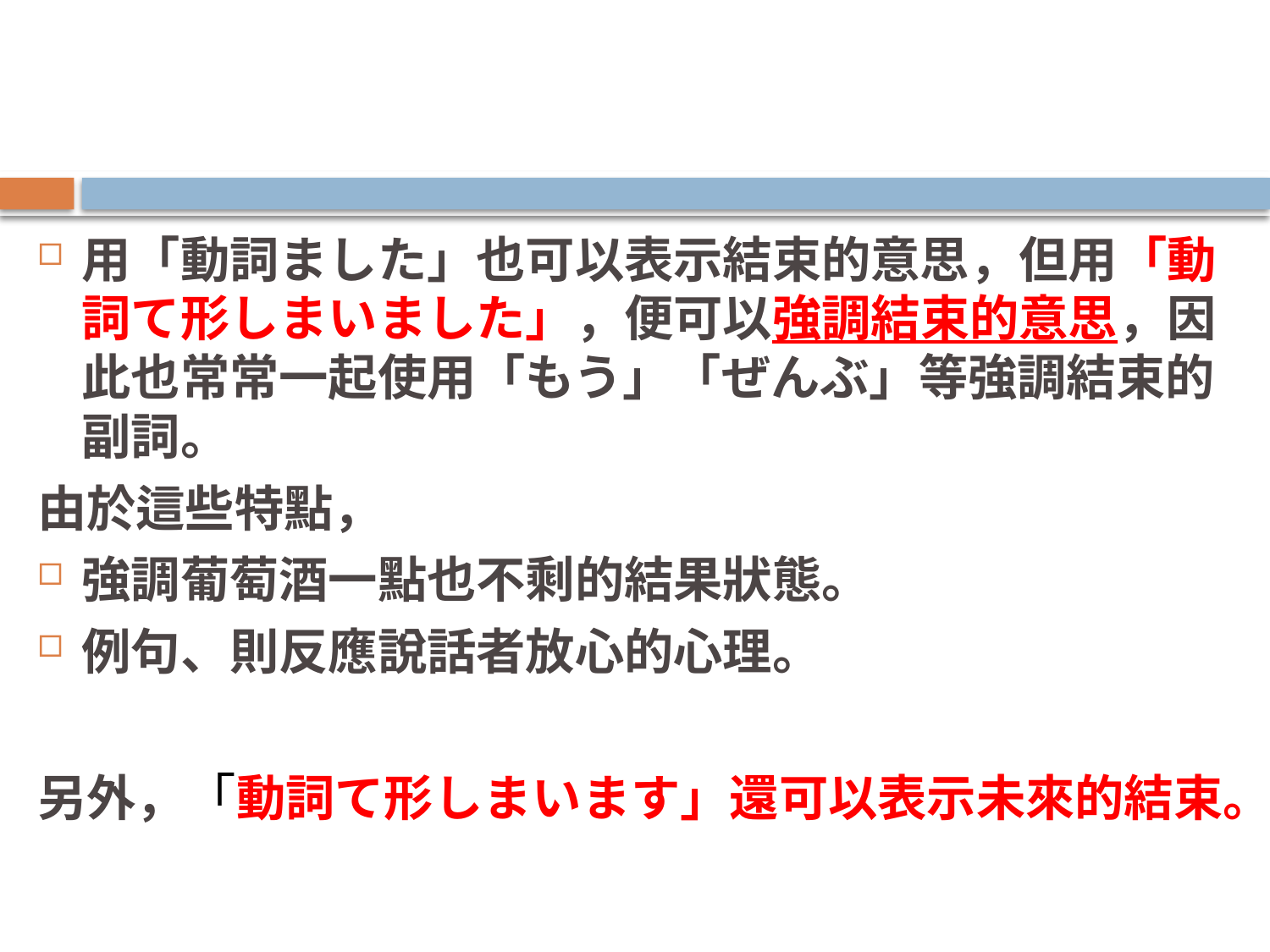

#
用「動詞ました」也可以表示結束的意思，但用「動詞て形しまいました」，便可以強調結束的意思，因此也常常一起使用「もう」「ぜんぶ」等強調結束的副詞。
由於這些特點，
強調葡萄酒一點也不剩的結果狀態。
例句、則反應說話者放心的心理。

另外，「動詞て形しまいます」還可以表示未來的結束。